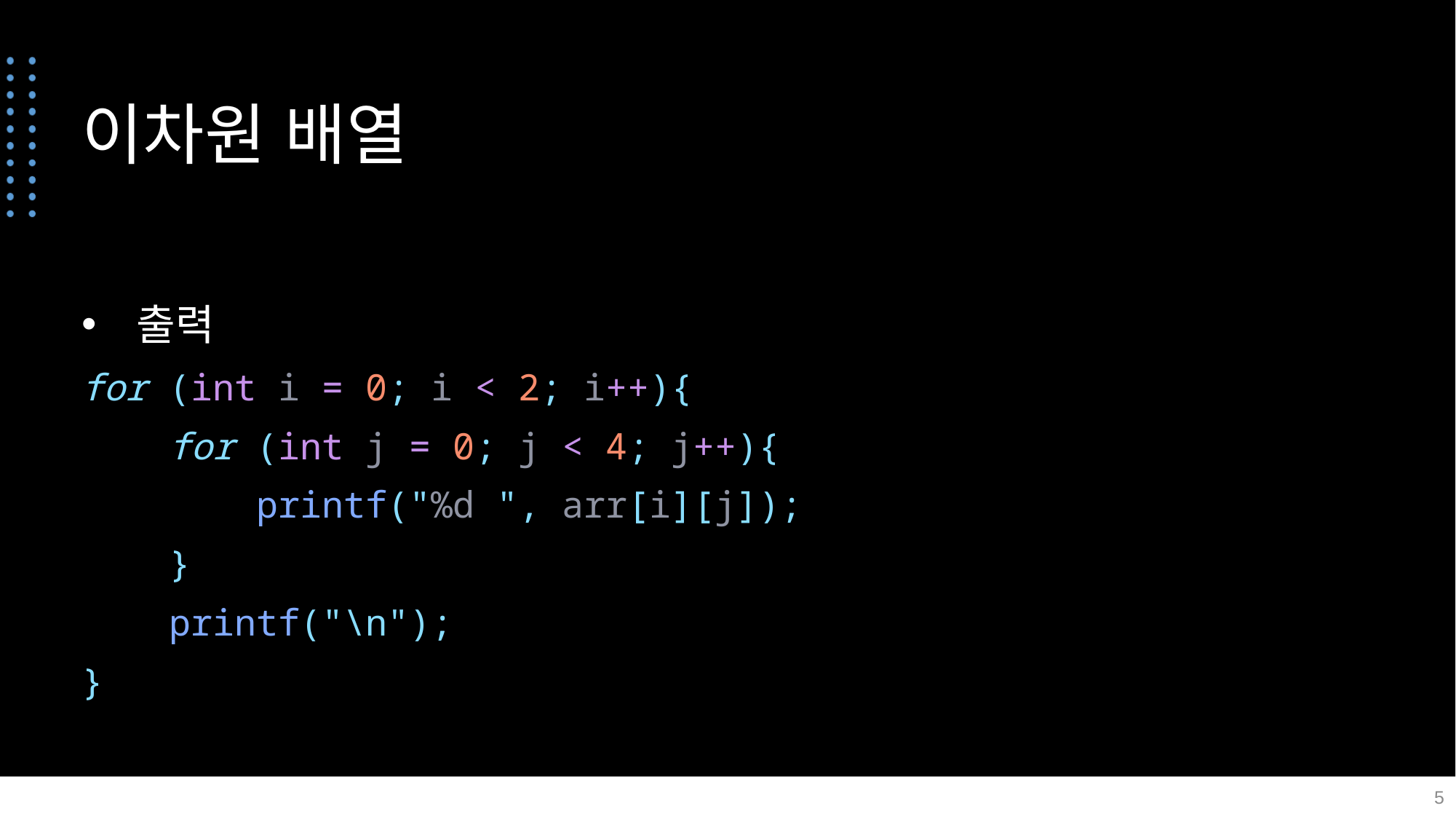

# 이차원 배열
출력
for (int i = 0; i < 2; i++){
    for (int j = 0; j < 4; j++){
        printf("%d ", arr[i][j]);
    }
    printf("\n");
}

5